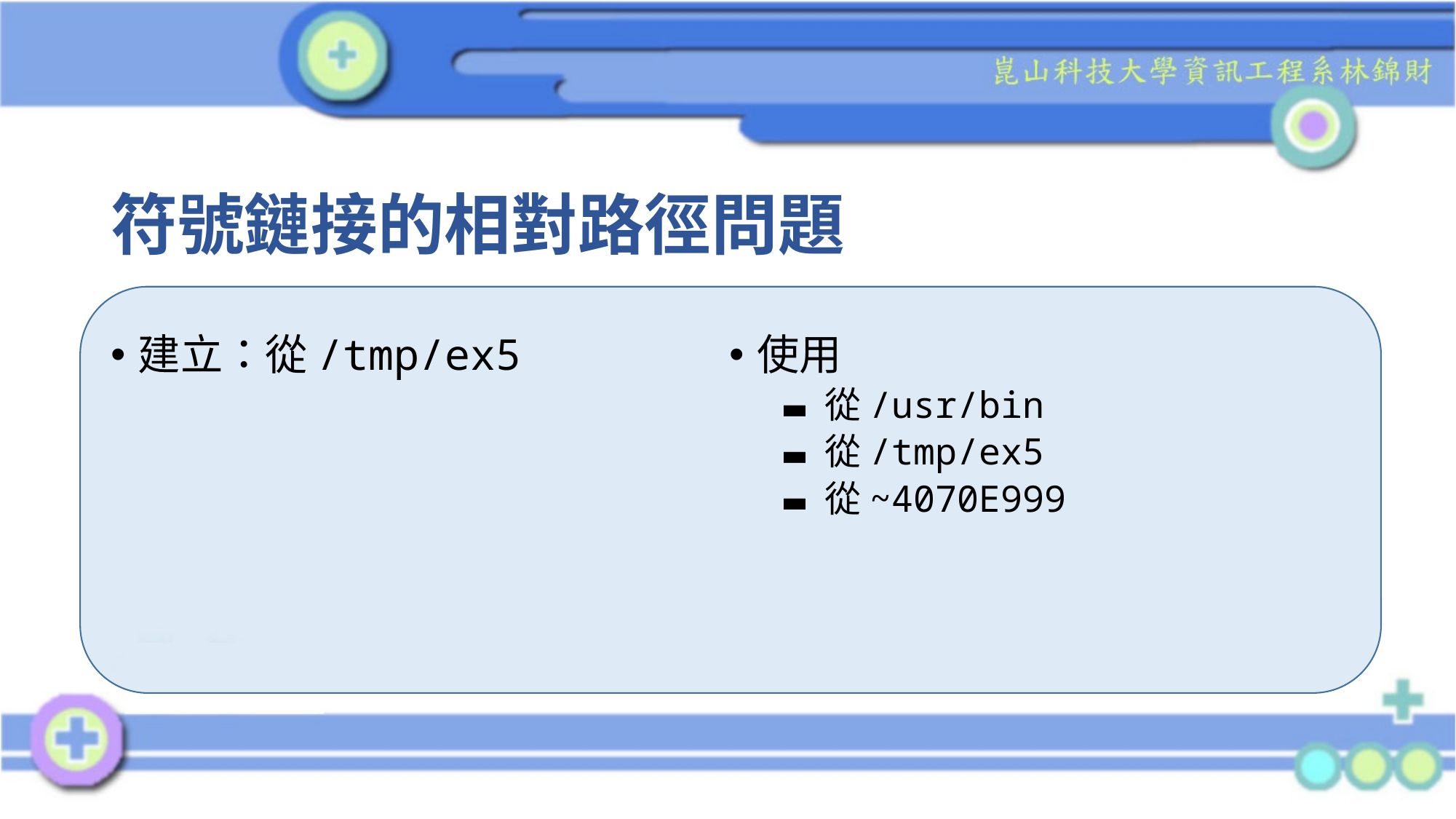

# 符號鏈接的相對路徑問題

建立：從/tmp/ex5
使用
從/usr/bin
從/tmp/ex5
從~4070E999